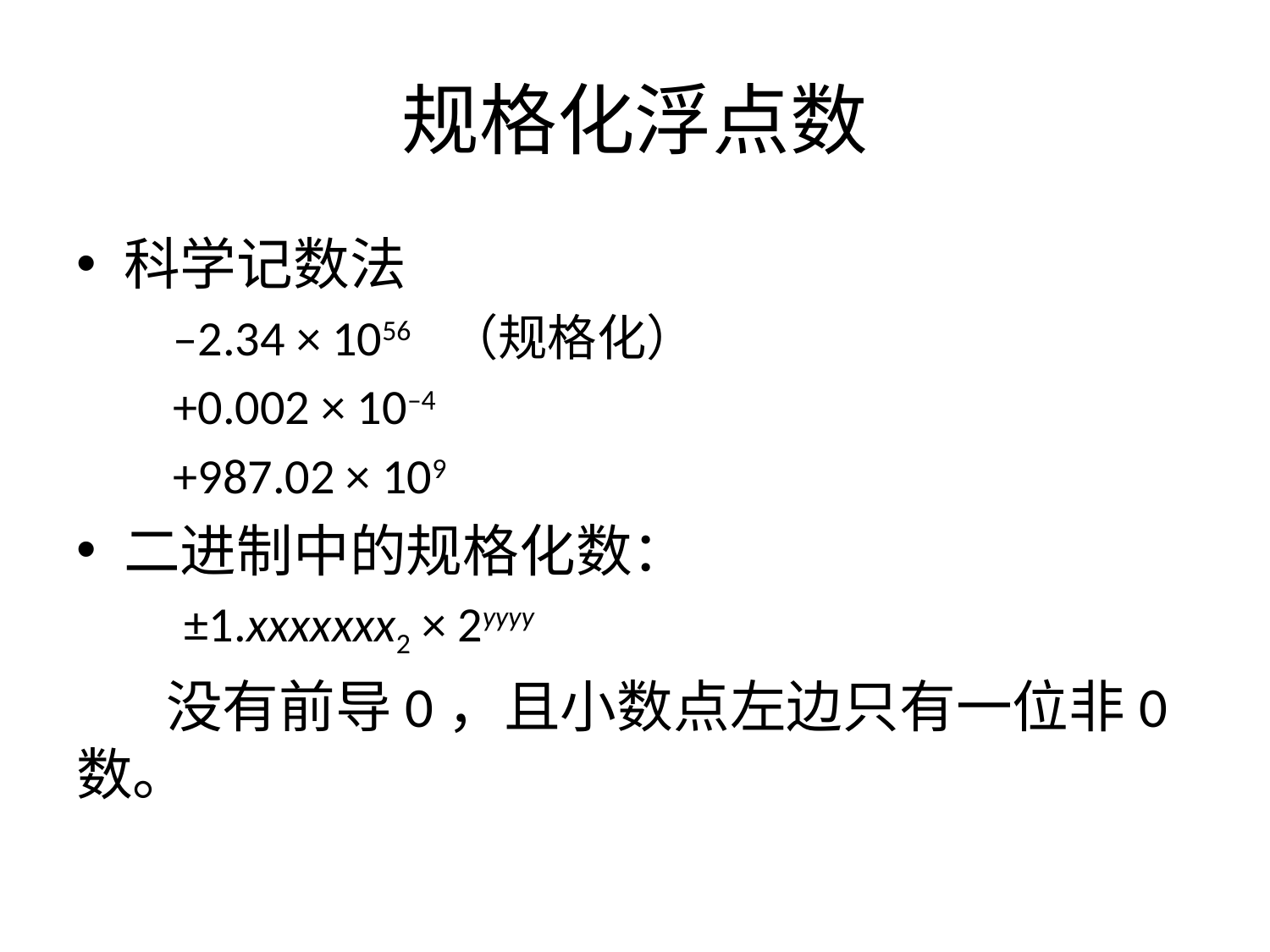

# 规格化浮点数
科学记数法
   –2.34 × 1056    （规格化）
   +0.002 × 10–4
   +987.02 × 109
二进制中的规格化数：
    ±1.xxxxxxx2 × 2yyyy
      没有前导0，且小数点左边只有一位非0数。